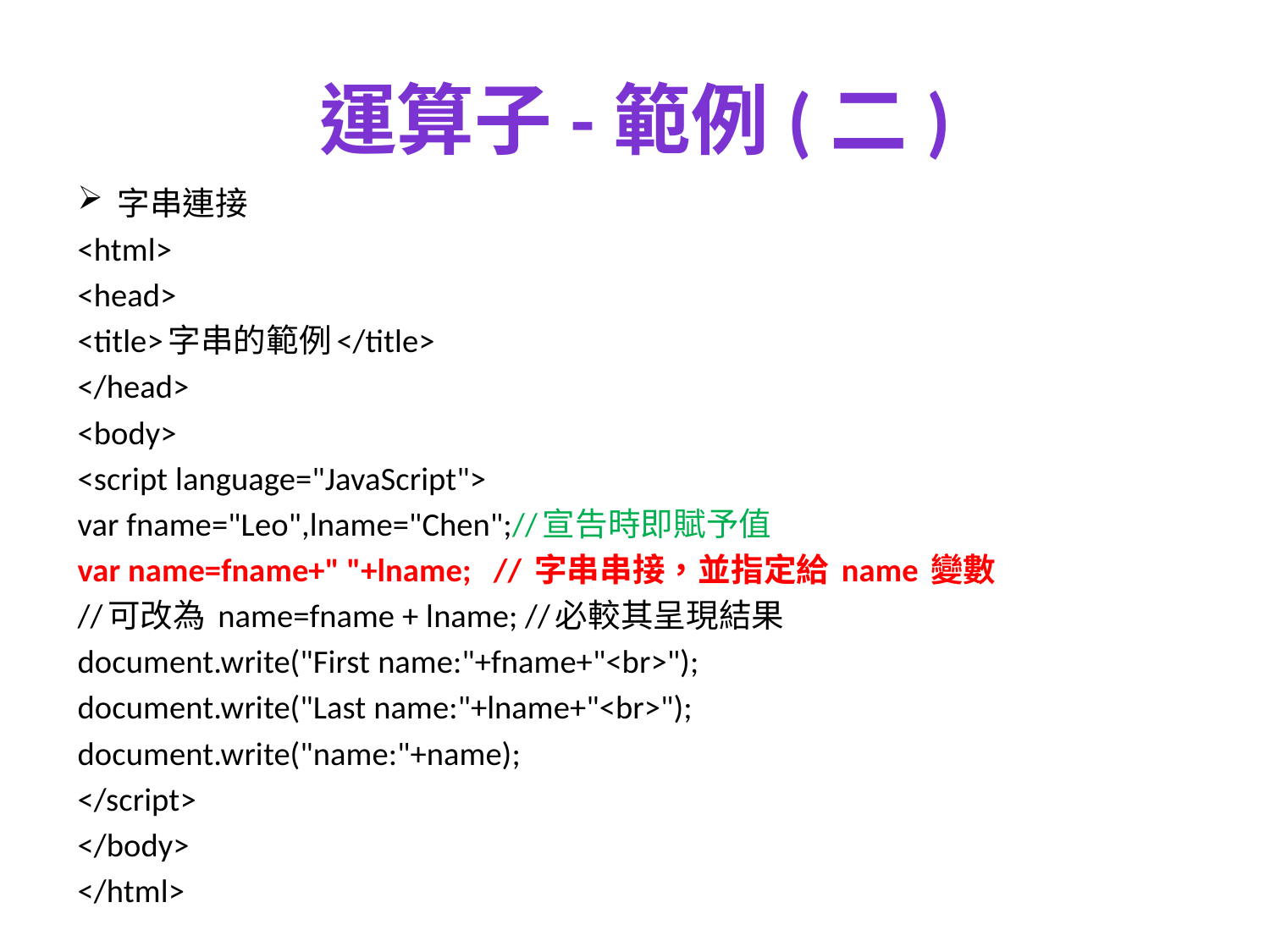

# 運算子-範例(二)
字串連接
<html>
<head>
<title>字串的範例</title>
</head>
<body>
<script language="JavaScript">
var fname="Leo",lname="Chen";//宣告時即賦予值
var name=fname+" "+lname;   // 字串串接，並指定給 name 變數
//可改為 name=fname + lname; //必較其呈現結果
document.write("First name:"+fname+"<br>");
document.write("Last name:"+lname+"<br>");
document.write("name:"+name);
</script>
</body>
</html>